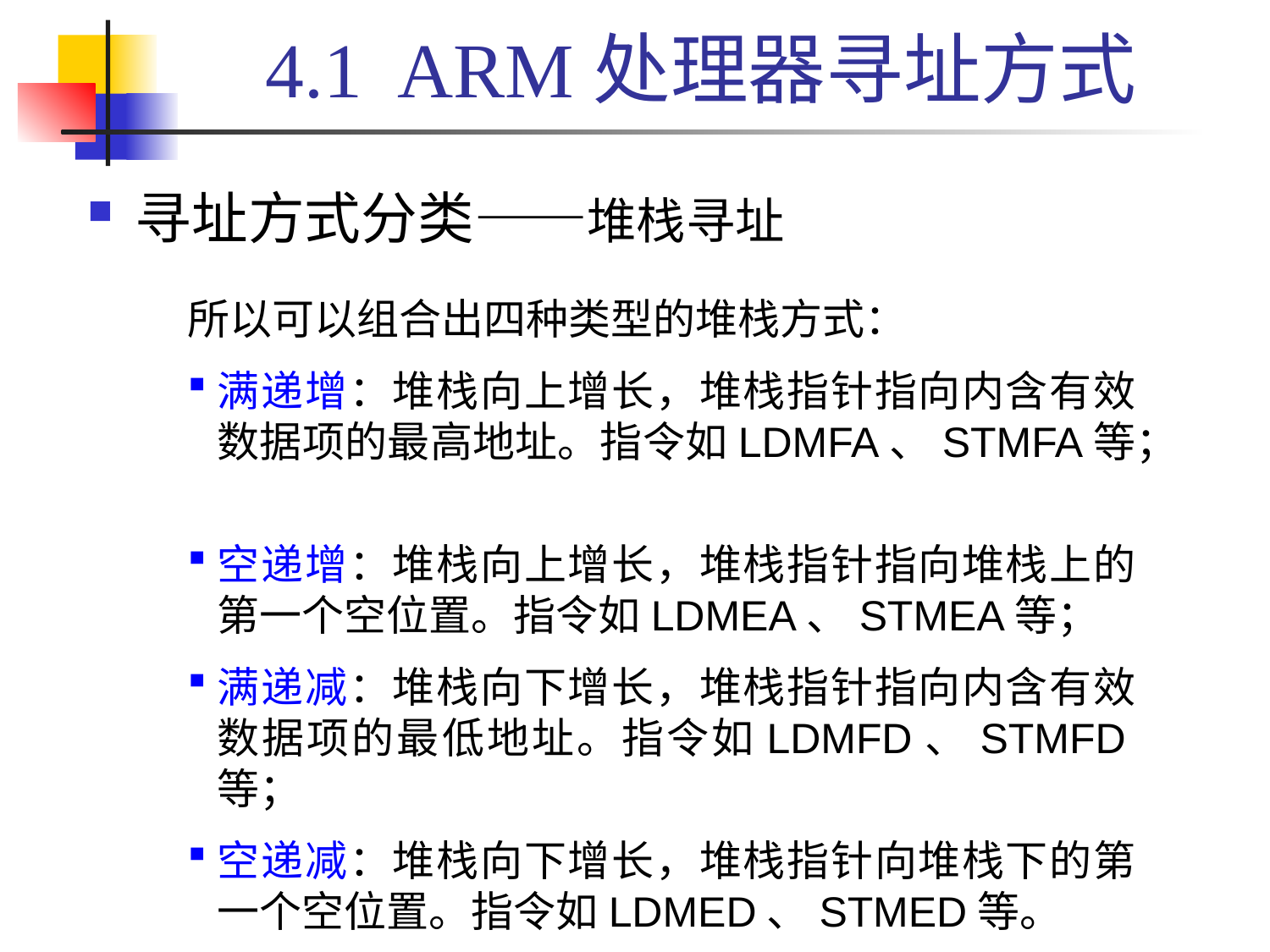

# 4.1  ARM处理器寻址方式
寻址方式分类——堆栈寻址
所以可以组合出四种类型的堆栈方式：
满递增：堆栈向上增长，堆栈指针指向内含有效数据项的最高地址。指令如LDMFA、STMFA等；
空递增：堆栈向上增长，堆栈指针指向堆栈上的第一个空位置。指令如LDMEA、STMEA等；
满递减：堆栈向下增长，堆栈指针指向内含有效数据项的最低地址。指令如LDMFD、STMFD等；
空递减：堆栈向下增长，堆栈指针向堆栈下的第一个空位置。指令如LDMED、STMED等。